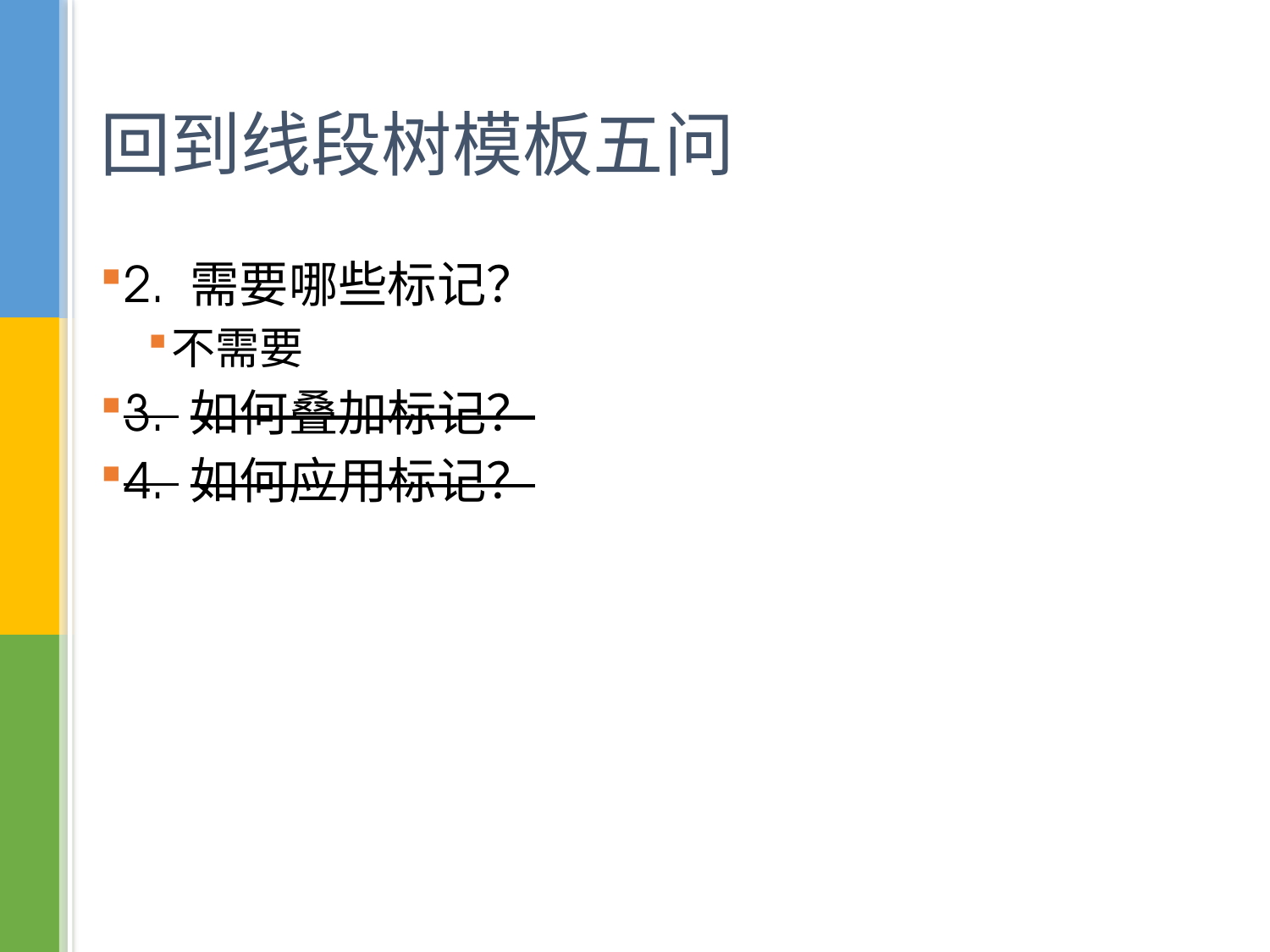

# 回到线段树模板五问
2. 需要哪些标记？
不需要
3. 如何叠加标记？
4. 如何应用标记？